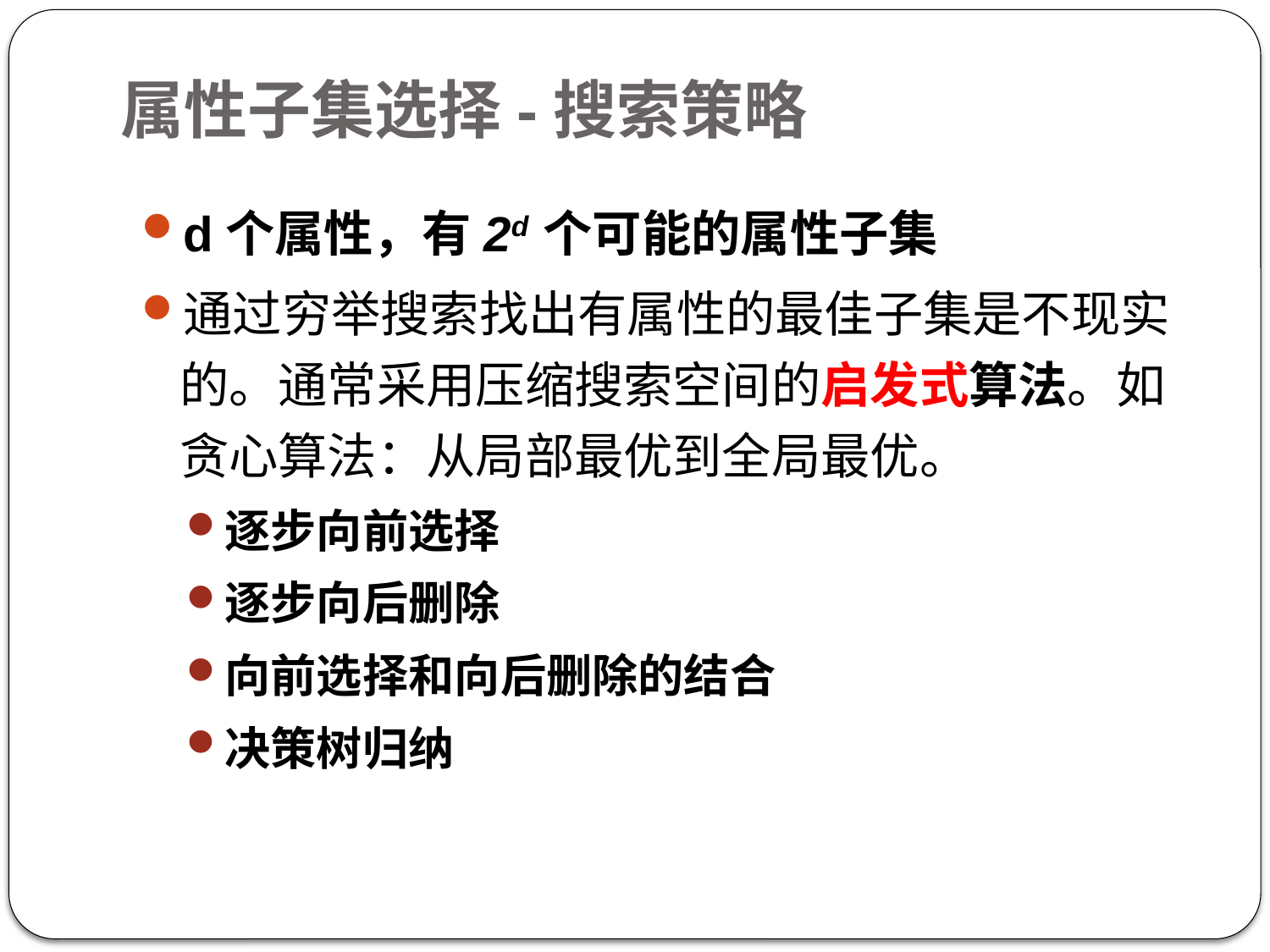

# 属性子集选择-搜索策略
d个属性，有2d 个可能的属性子集
通过穷举搜索找出有属性的最佳子集是不现实的。通常采用压缩搜索空间的启发式算法。如贪心算法：从局部最优到全局最优。
逐步向前选择
逐步向后删除
向前选择和向后删除的结合
决策树归纳